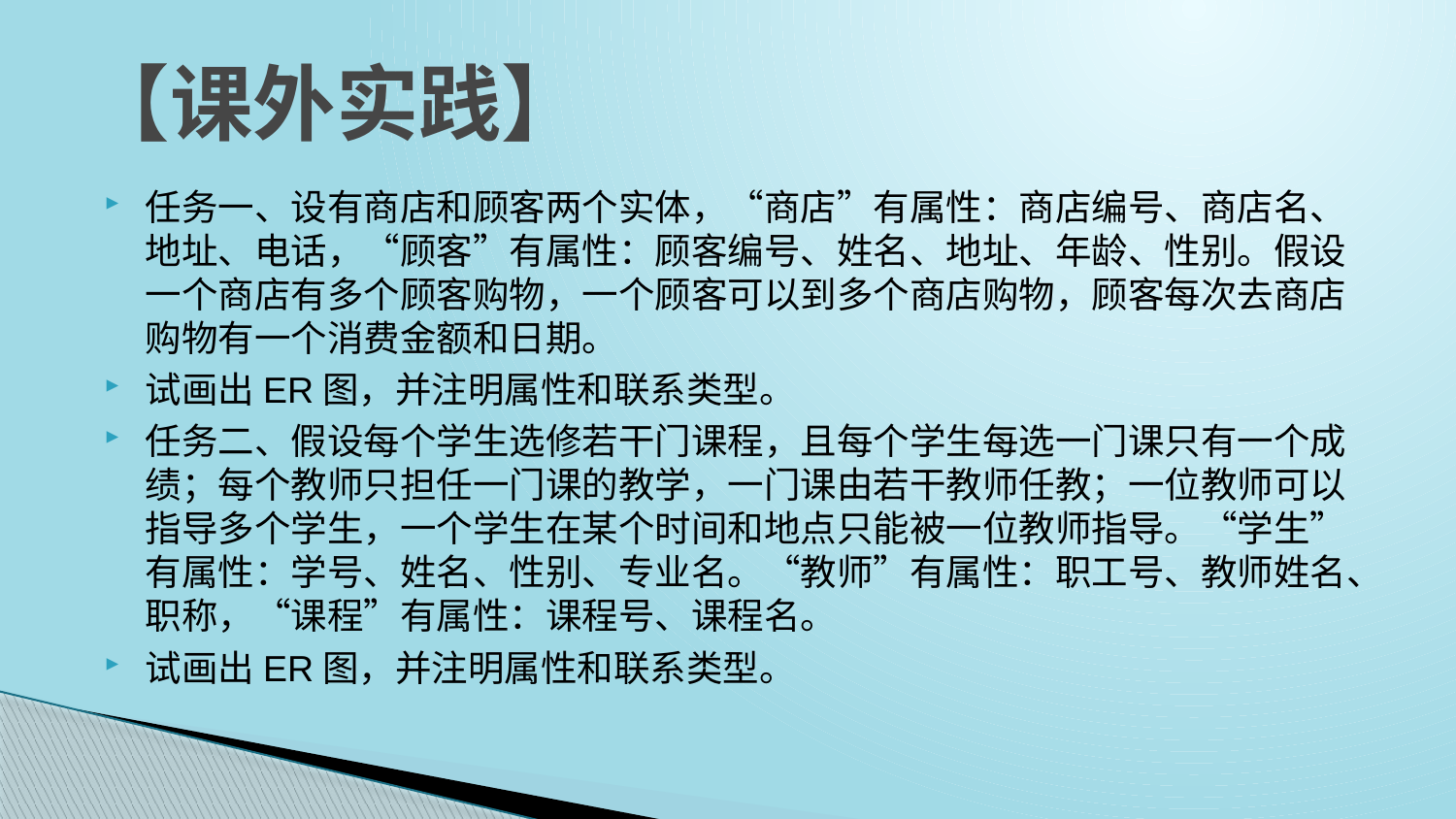

# 【课外实践】
任务一、设有商店和顾客两个实体，“商店”有属性：商店编号、商店名、地址、电话，“顾客”有属性：顾客编号、姓名、地址、年龄、性别。假设一个商店有多个顾客购物，一个顾客可以到多个商店购物，顾客每次去商店购物有一个消费金额和日期。
试画出ER图，并注明属性和联系类型。
任务二、假设每个学生选修若干门课程，且每个学生每选一门课只有一个成绩；每个教师只担任一门课的教学，一门课由若干教师任教；一位教师可以指导多个学生，一个学生在某个时间和地点只能被一位教师指导。“学生”有属性：学号、姓名、性别、专业名。“教师”有属性：职工号、教师姓名、职称，“课程”有属性：课程号、课程名。
试画出ER图，并注明属性和联系类型。

16